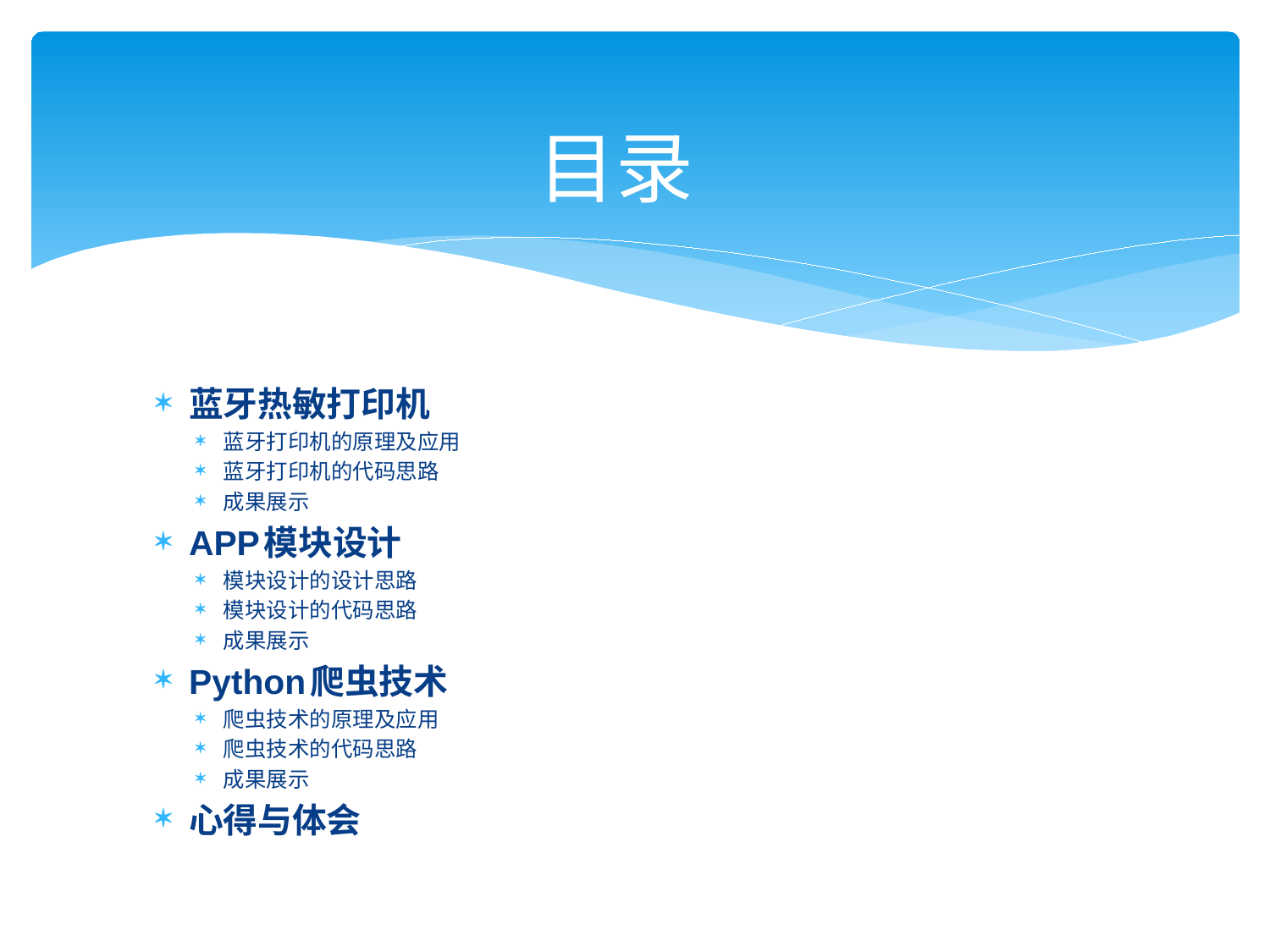

# 目录
蓝牙热敏打印机
蓝牙打印机的原理及应用
蓝牙打印机的代码思路
成果展示
APP模块设计
模块设计的设计思路
模块设计的代码思路
成果展示
Python爬虫技术
爬虫技术的原理及应用
爬虫技术的代码思路
成果展示
心得与体会